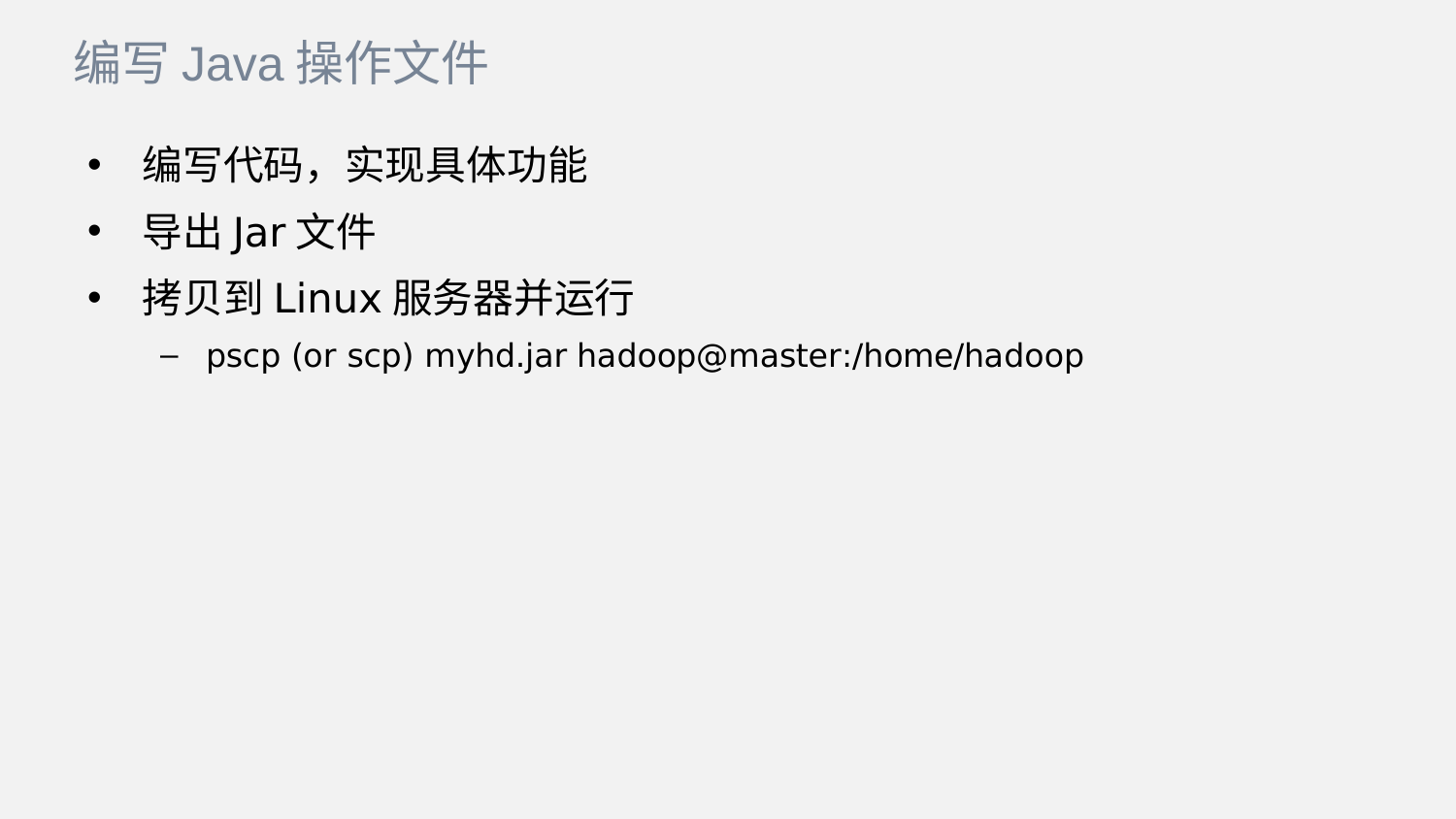

编写Java操作文件
编写代码，实现具体功能
导出Jar文件
拷贝到Linux服务器并运行
pscp (or scp) myhd.jar hadoop@master:/home/hadoop